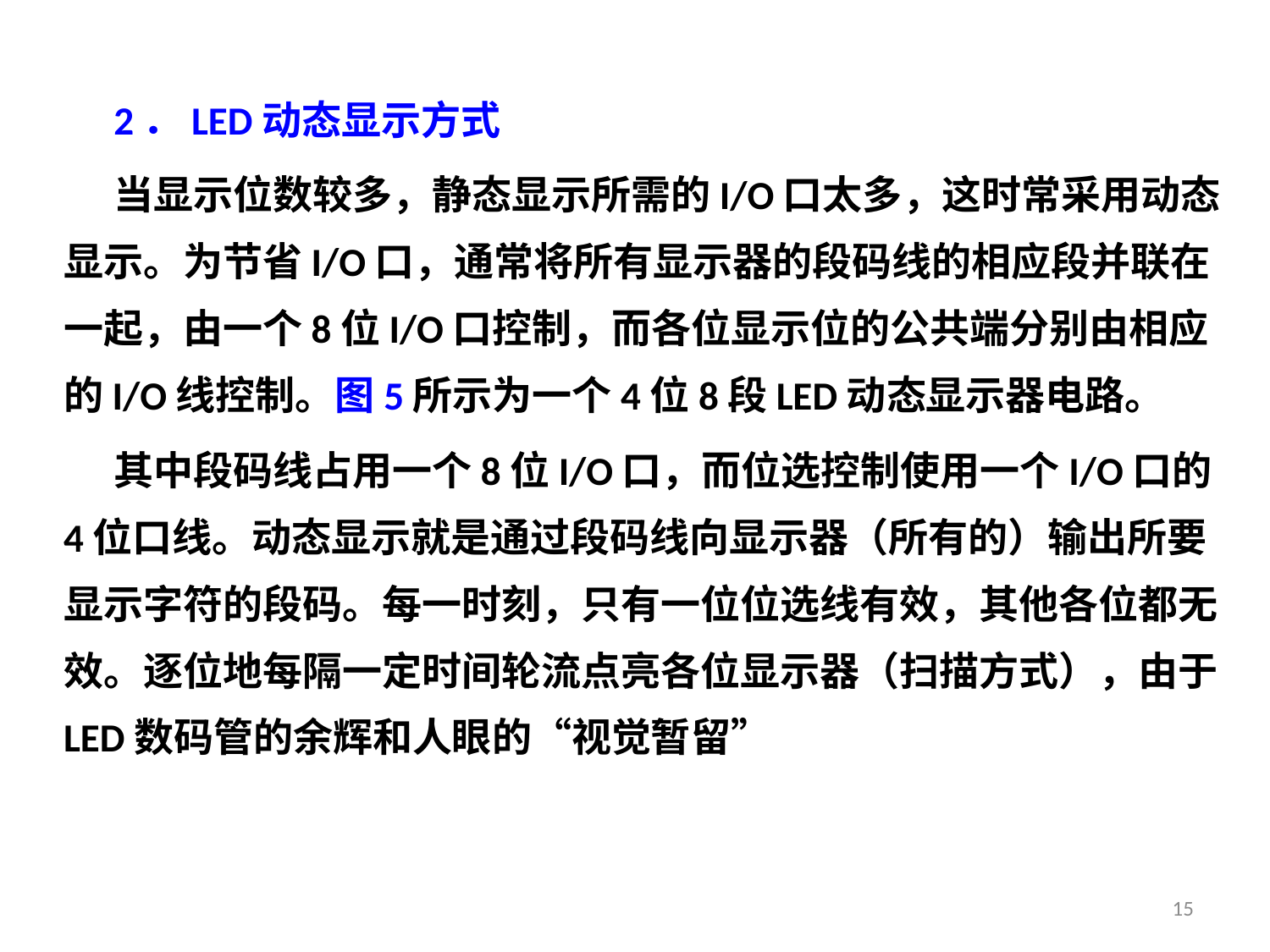

# 2．LED动态显示方式
当显示位数较多，静态显示所需的I/O口太多，这时常采用动态显示。为节省I/O口，通常将所有显示器的段码线的相应段并联在一起，由一个8位I/O口控制，而各位显示位的公共端分别由相应的I/O线控制。图5所示为一个4位8段LED动态显示器电路。
其中段码线占用一个8位I/O口，而位选控制使用一个I/O口的4位口线。动态显示就是通过段码线向显示器（所有的）输出所要显示字符的段码。每一时刻，只有一位位选线有效，其他各位都无效。逐位地每隔一定时间轮流点亮各位显示器（扫描方式），由于LED数码管的余辉和人眼的“视觉暂留”
15